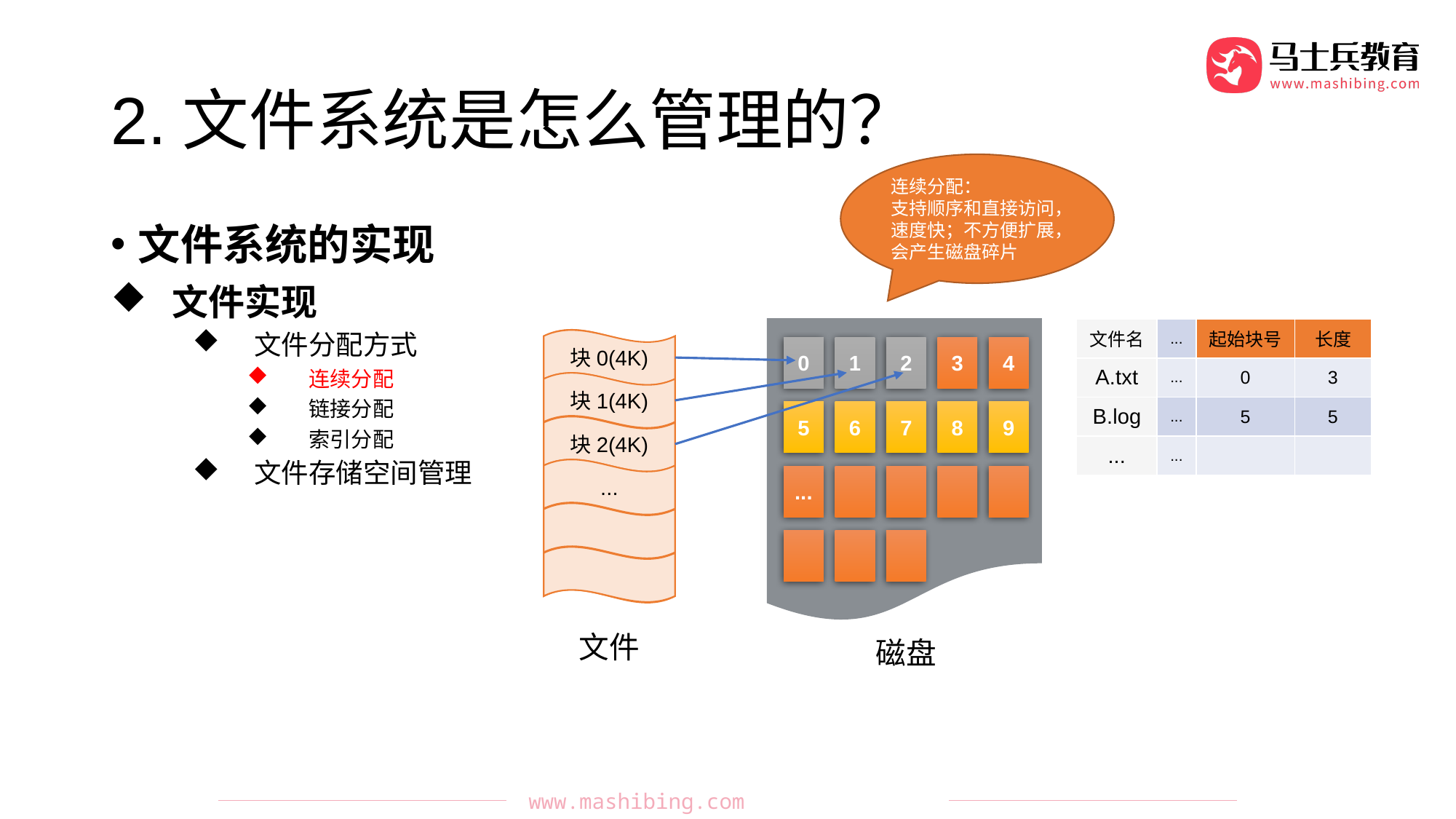

# 2.文件系统是怎么管理的？
连续分配：
支持顺序和直接访问，速度快；不方便扩展，会产生磁盘碎片
文件系统的实现
文件实现
文件分配方式
连续分配
链接分配
索引分配
文件存储空间管理

0
1
2
3
4
5
6
7
8
9
...

| 文件名 | ... | 起始块号 | 长度 |
| --- | --- | --- | --- |
| A.txt | ... | 0 | 3 |
| B.log | ... | 5 | 5 |
| ... | ... |  |  |

块0(4K)
块1(4K)
块2(4K)
...

文件
磁盘